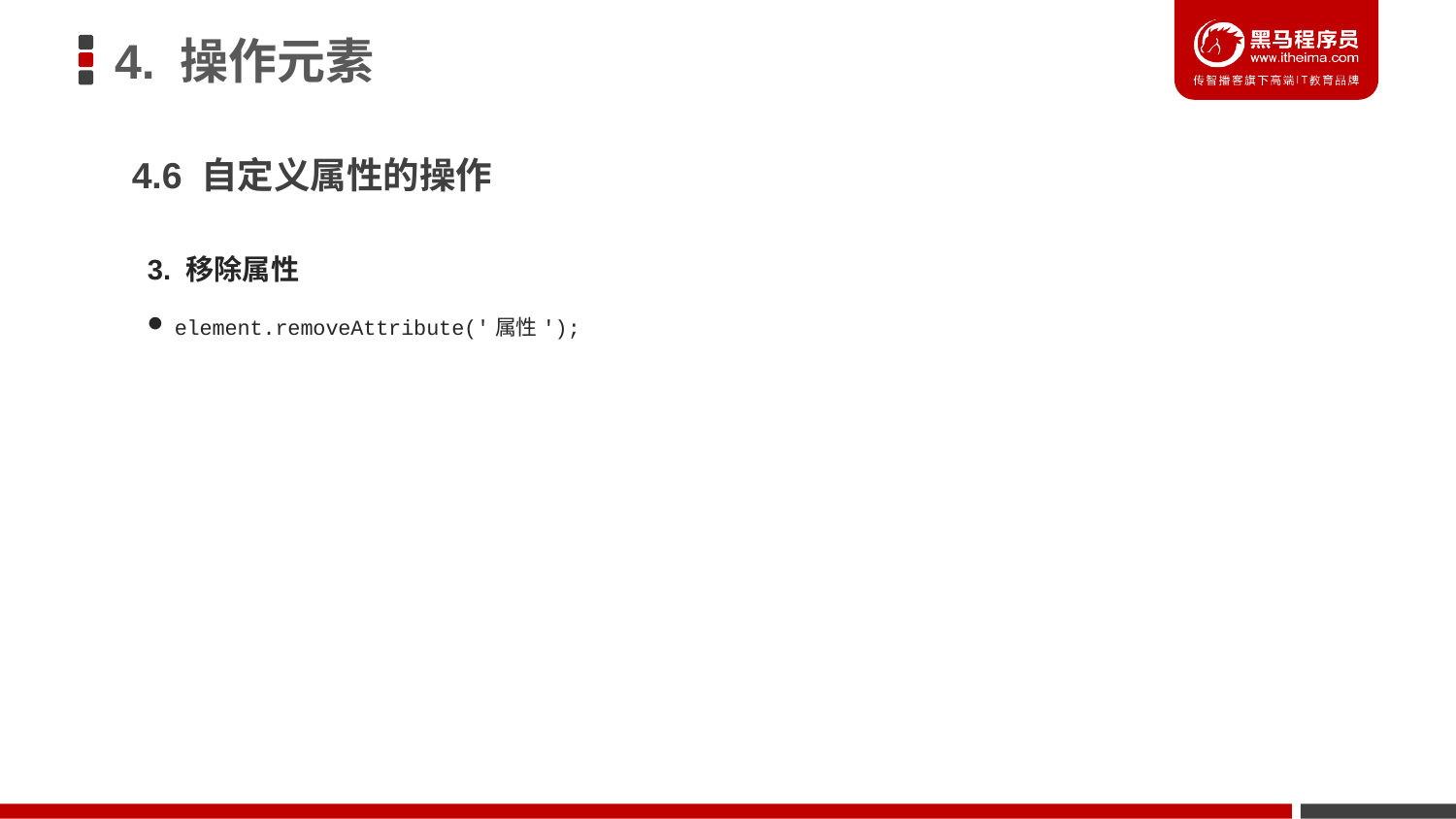

# 4. 操作元素
4.6 自定义属性的操作
3. 移除属性
element.removeAttribute('属性');